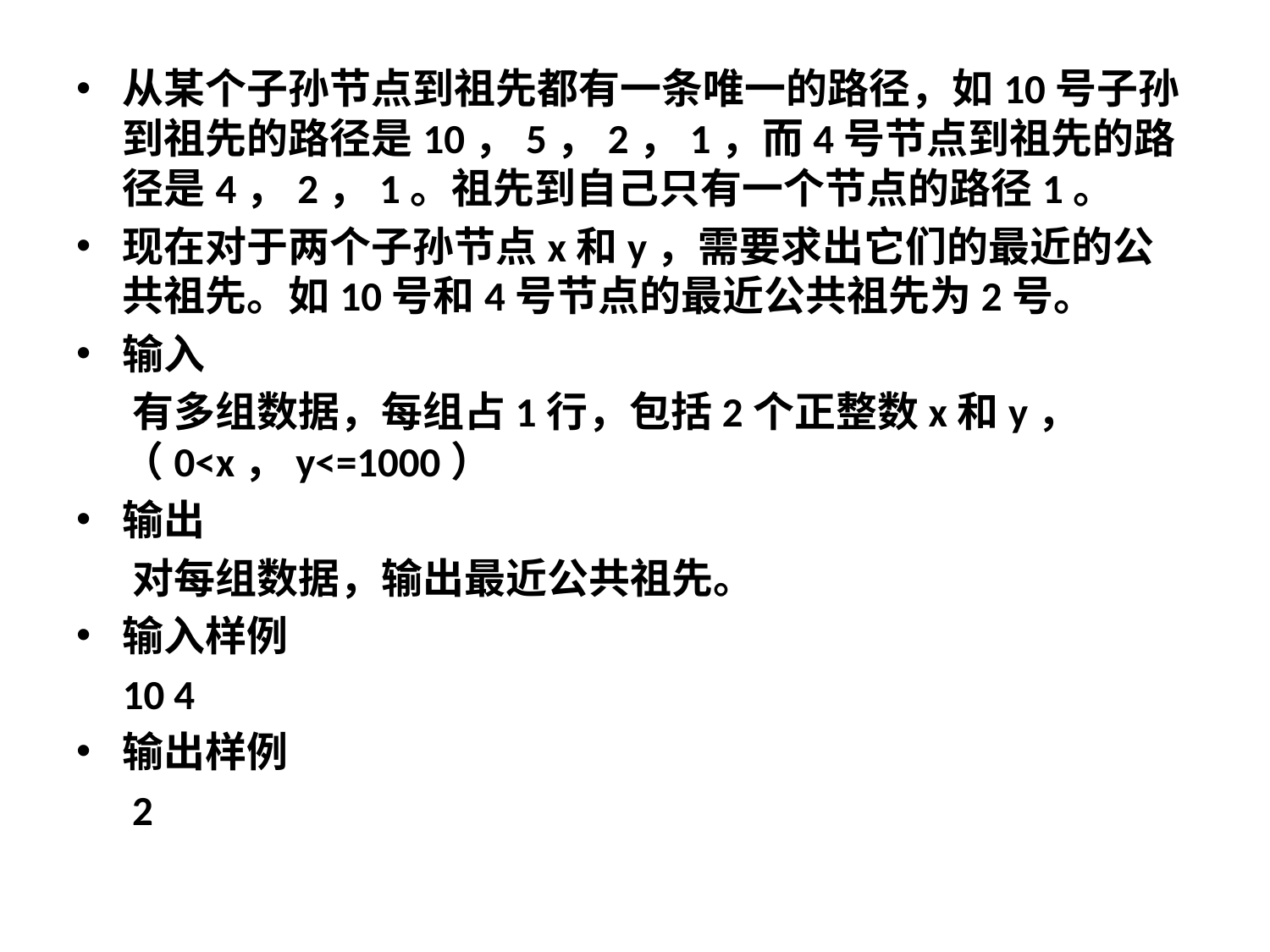

#
从某个子孙节点到祖先都有一条唯一的路径，如10号子孙到祖先的路径是10，5，2，1，而4号节点到祖先的路径是4，2，1。祖先到自己只有一个节点的路径1。
现在对于两个子孙节点x和y，需要求出它们的最近的公共祖先。如10号和4号节点的最近公共祖先为2号。
输入
     有多组数据，每组占1行，包括2个正整数x和y，（0<x，y<=1000）
输出
     对每组数据，输出最近公共祖先。
输入样例
     10 4
输出样例
      2